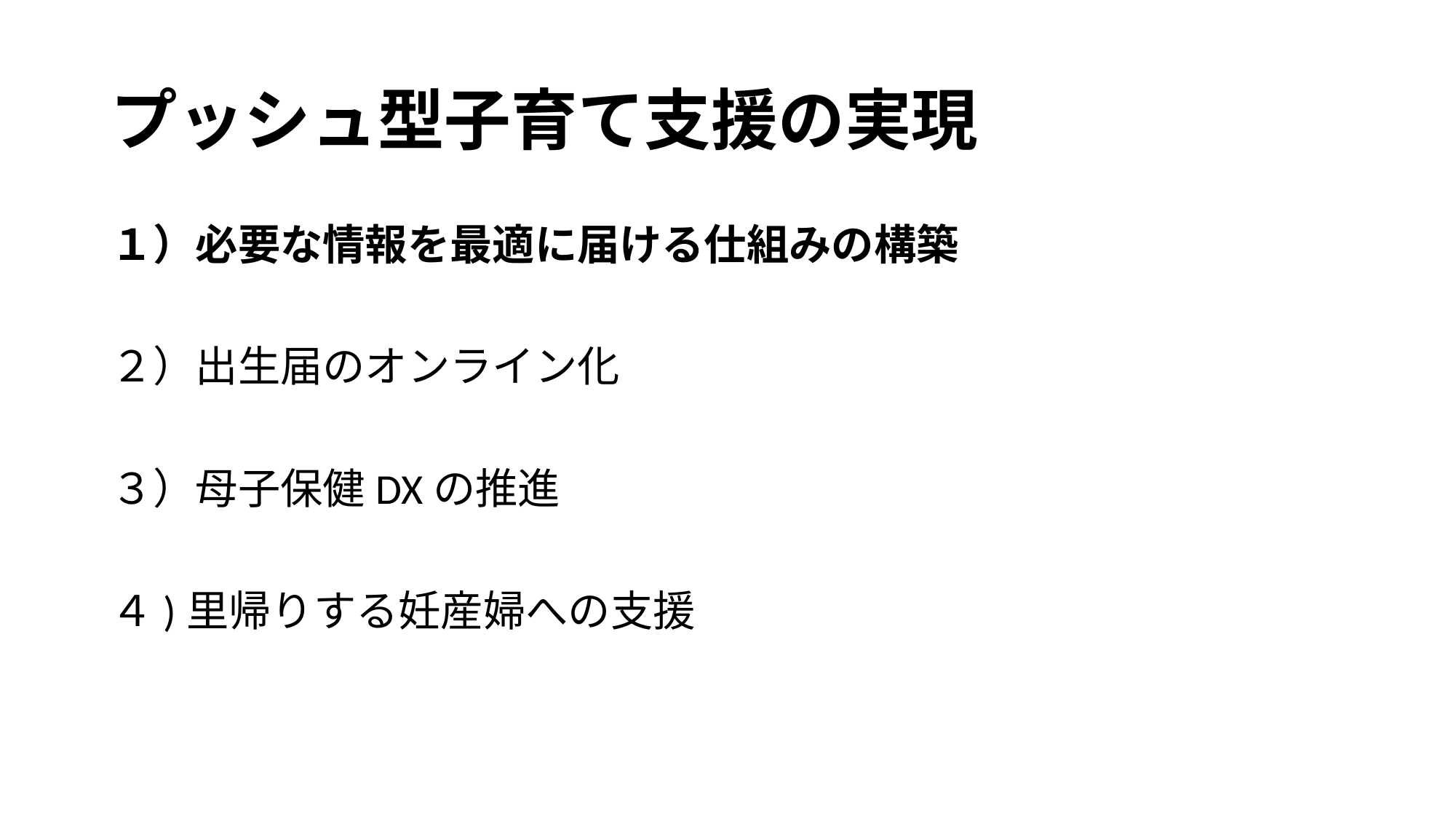

# プッシュ型子育て支援の実現
１）必要な情報を最適に届ける仕組みの構築

２）出生届のオンライン化

３）母子保健DXの推進

４)里帰りする妊産婦への支援